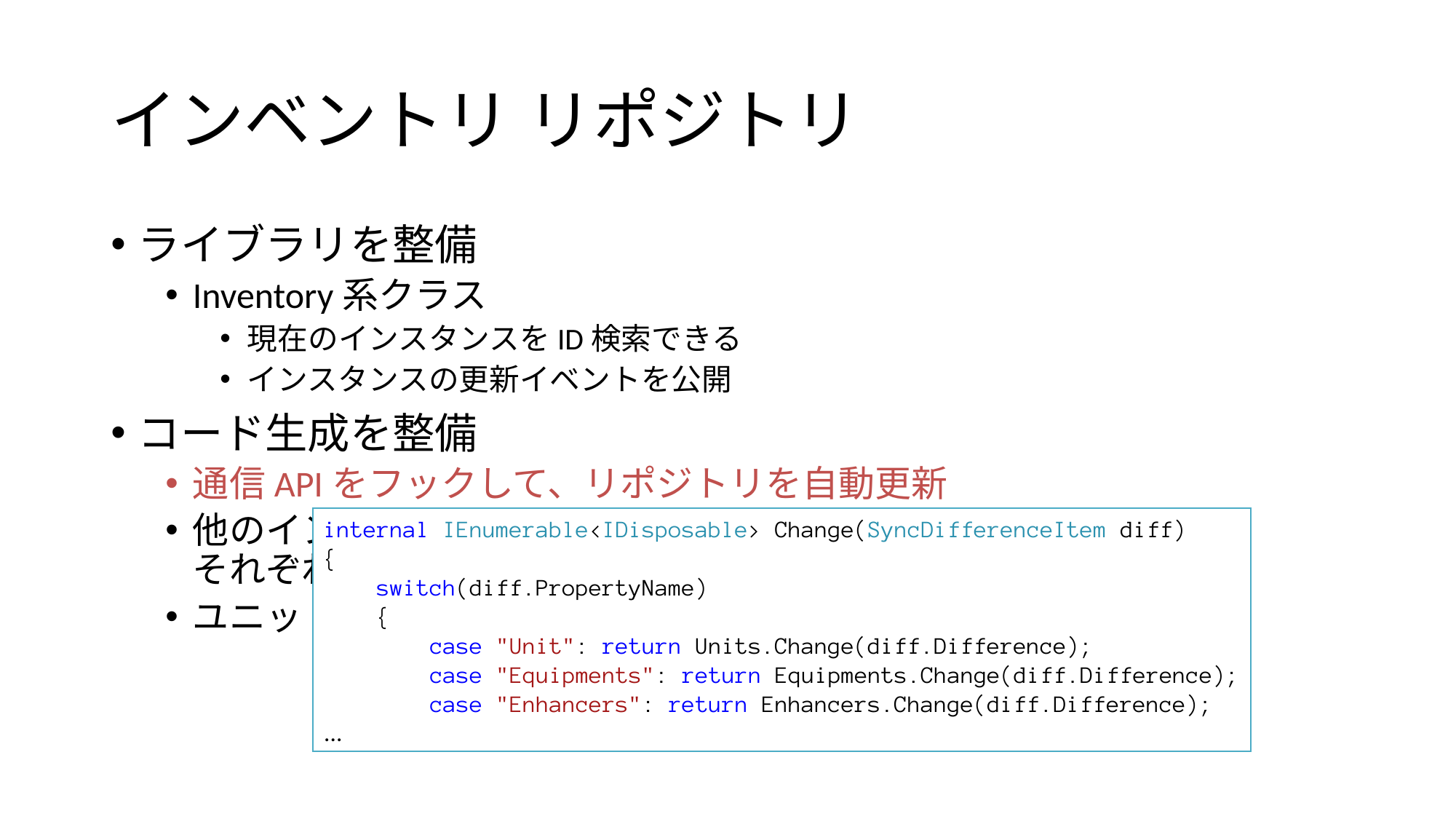

# インベントリ リポジトリ
ライブラリを整備
Inventory系クラス
現在のインスタンスをID検索できる
インスタンスの更新イベントを公開
コード生成を整備
通信APIをフックして、リポジトリを自動更新
他のインベントリ、マスターが必要なクラスに
それぞれのリポジトリを渡す
ユニット→装備 とかのID検索プロパティを生成
internal IEnumerable<IDisposable> Change(SyncDifferenceItem diff)
{
    switch(diff.PropertyName)
    {
        case "Unit": return Units.Change(diff.Difference);
        case "Equipments": return Equipments.Change(diff.Difference);
        case "Enhancers": return Enhancers.Change(diff.Difference);
...